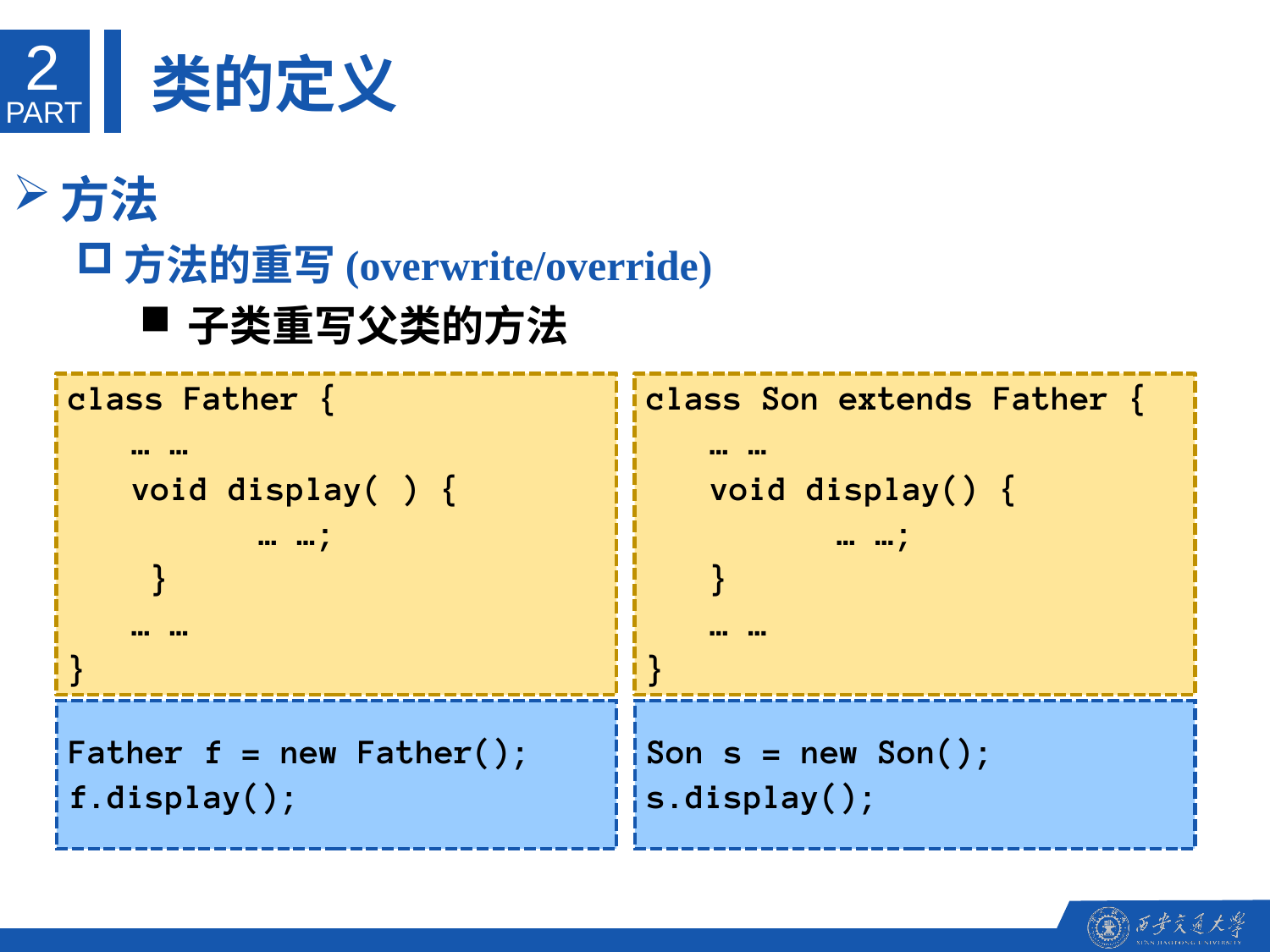

2
类的定义
PART
方法
方法的重写(overwrite/override)
子类重写父类的方法

class Father {
	… …
	void display( ) {
	    	… …;
	 }
	… …
}
class Son extends Father {
	… …
	void display() {
		… …;
	}
	… …
}
Father f = new Father();
f.display();
Son s = new Son();
s.display();